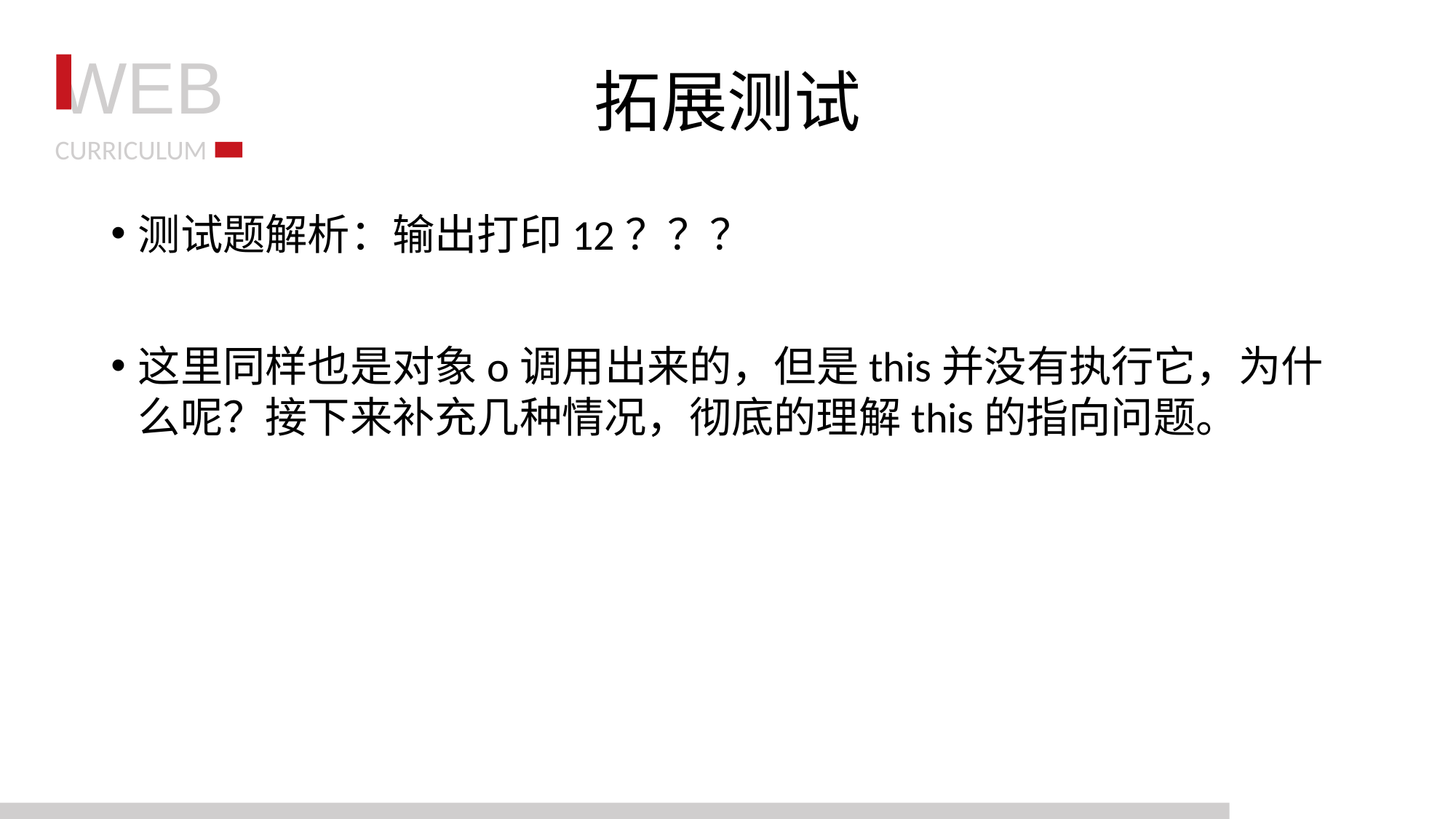

# 拓展测试
测试题解析：输出打印12？？？

这里同样也是对象o调用出来的，但是this并没有执行它，为什么呢？接下来补充几种情况，彻底的理解this的指向问题。